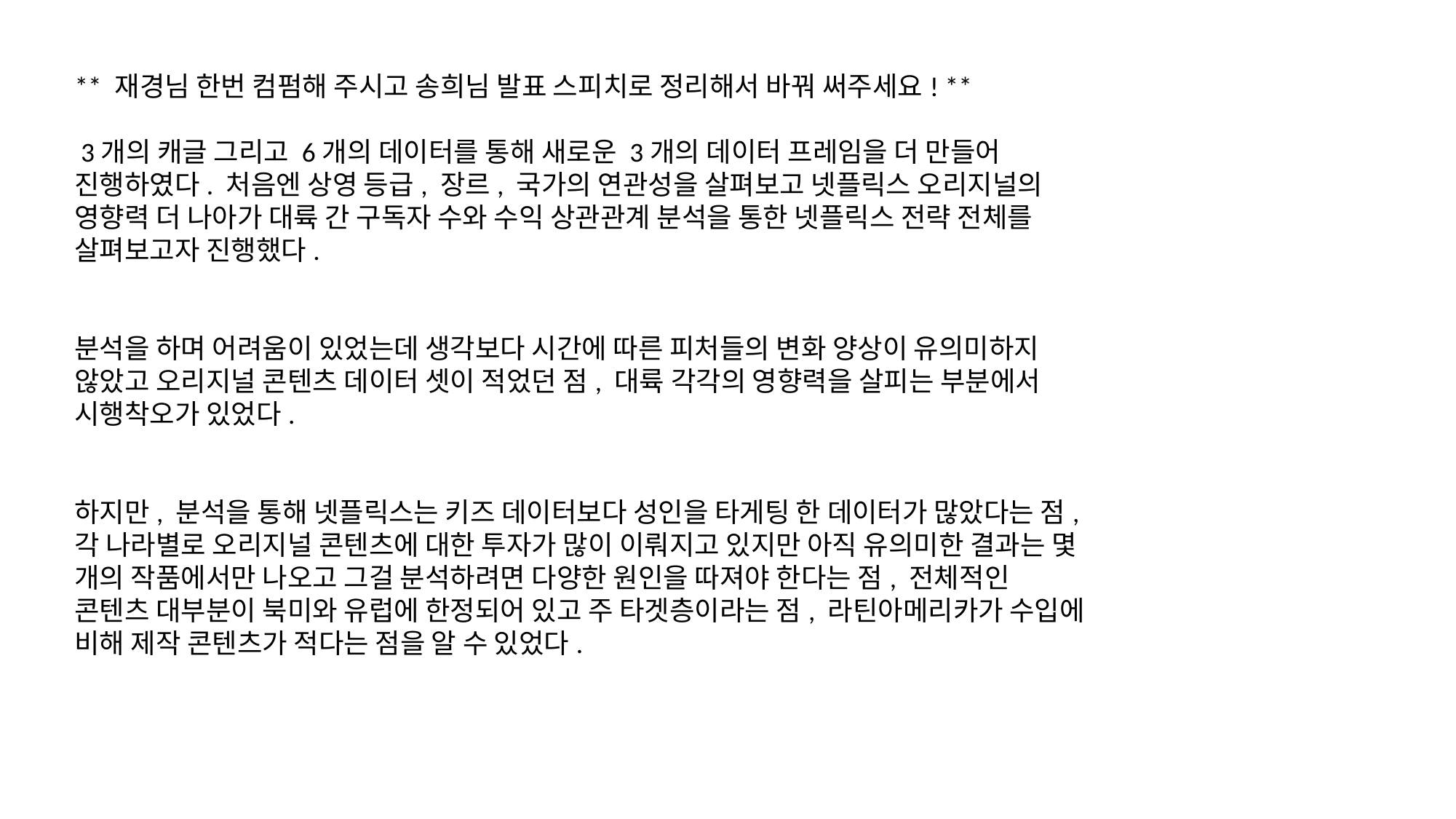

** 재경님 한번 컴펌해 주시고 송희님 발표 스피치로 정리해서 바꿔 써주세요! **

 3개의 캐글 그리고 6개의 데이터를 통해 새로운 3개의 데이터 프레임을 더 만들어 진행하였다. 처음엔 상영 등급, 장르, 국가의 연관성을 살펴보고 넷플릭스 오리지널의 영향력 더 나아가 대륙 간 구독자 수와 수익 상관관계 분석을 통한 넷플릭스 전략 전체를 살펴보고자 진행했다.
분석을 하며 어려움이 있었는데 생각보다 시간에 따른 피처들의 변화 양상이 유의미하지 않았고 오리지널 콘텐츠 데이터 셋이 적었던 점, 대륙 각각의 영향력을 살피는 부분에서 시행착오가 있었다.
하지만, 분석을 통해 넷플릭스는 키즈 데이터보다 성인을 타게팅 한 데이터가 많았다는 점, 각 나라별로 오리지널 콘텐츠에 대한 투자가 많이 이뤄지고 있지만 아직 유의미한 결과는 몇 개의 작품에서만 나오고 그걸 분석하려면 다양한 원인을 따져야 한다는 점, 전체적인 콘텐츠 대부분이 북미와 유럽에 한정되어 있고 주 타겟층이라는 점, 라틴아메리카가 수입에 비해 제작 콘텐츠가 적다는 점을 알 수 있었다.